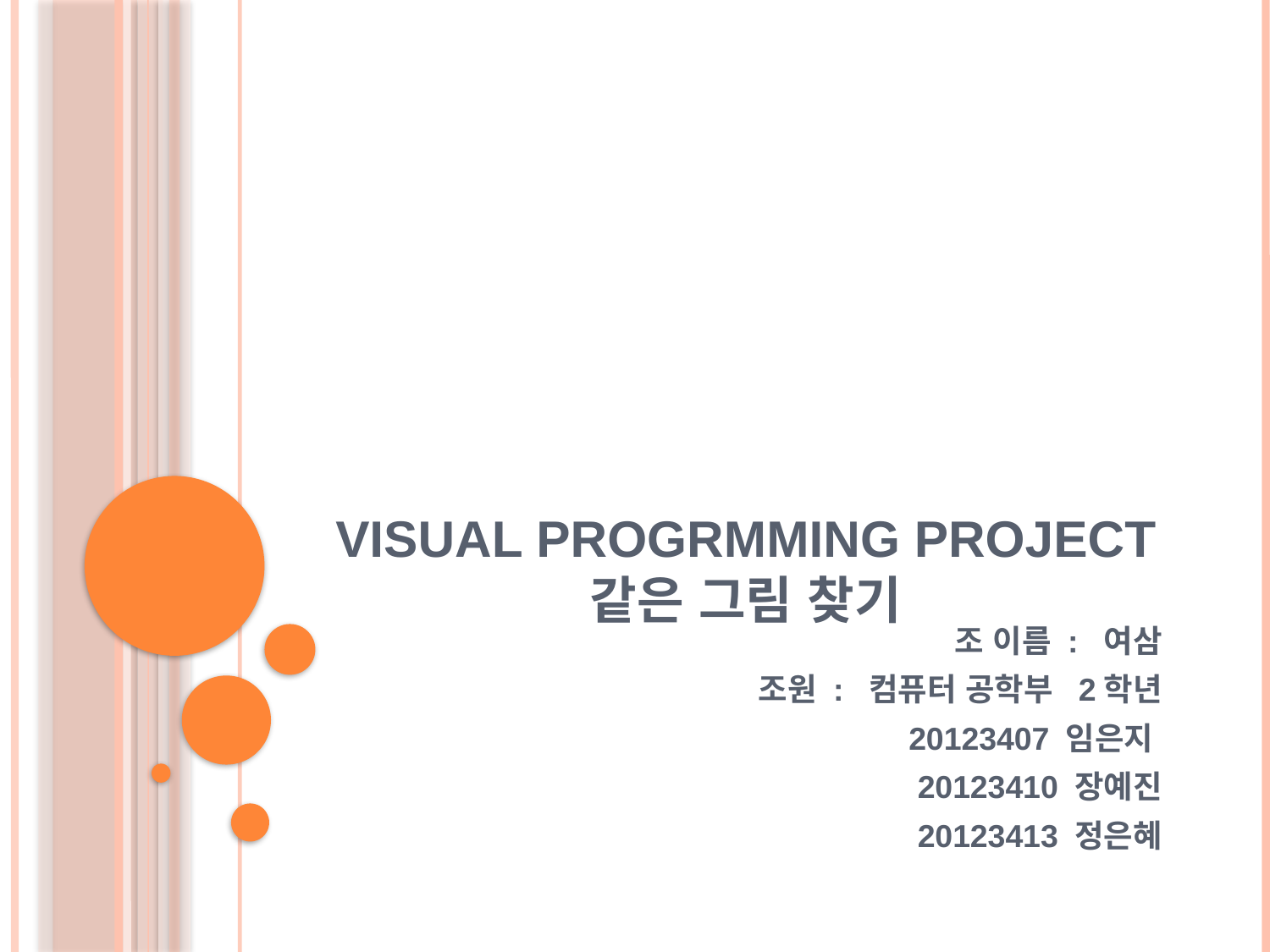

# Visual Progrmming Project 같은 그림 찾기
조 이름 :  여삼
조원 :  컴퓨터 공학부  2학년
20123407 임은지
20123410 장예진
20123413 정은혜